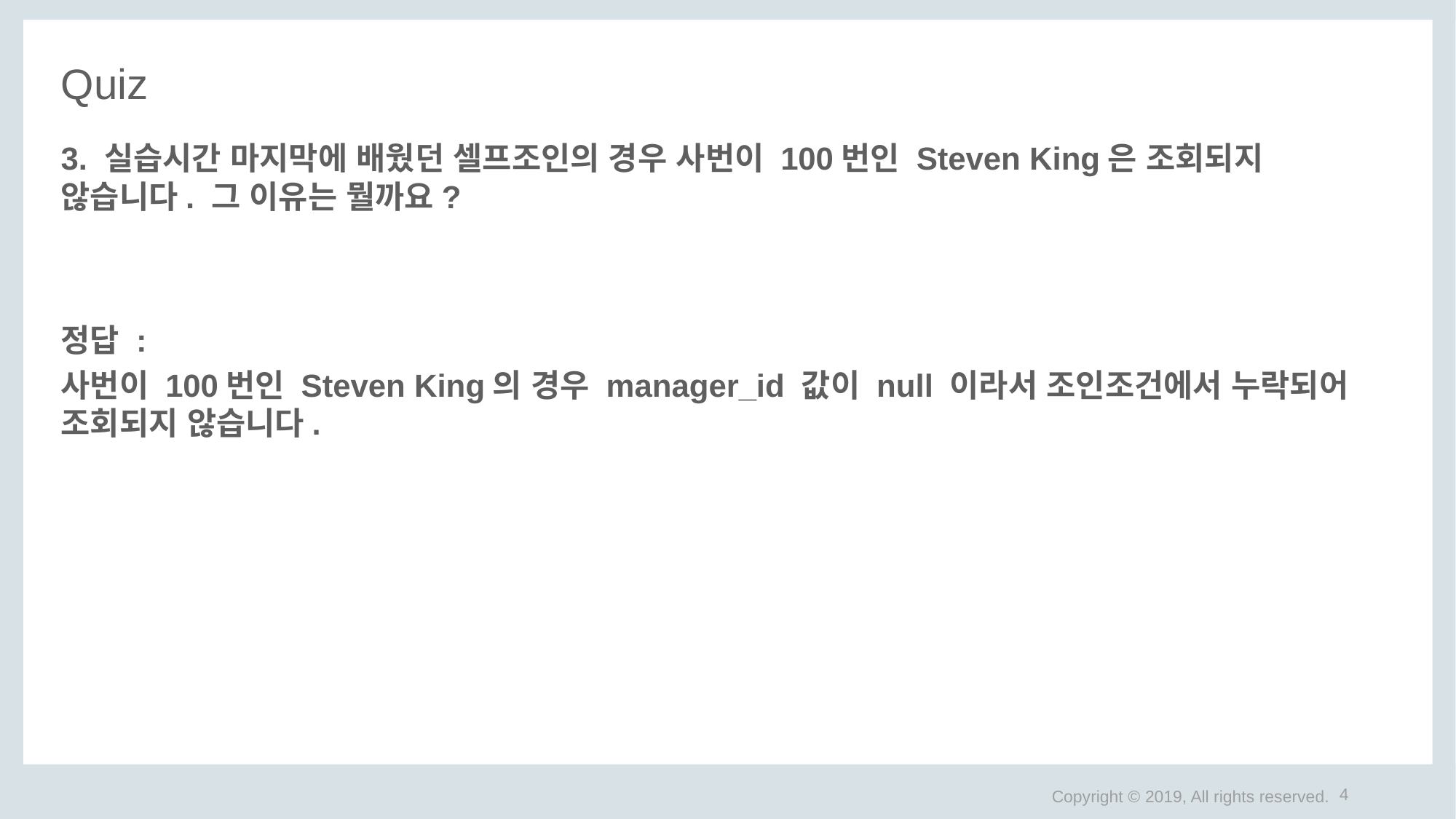

# Quiz
3. 실습시간 마지막에 배웠던 셀프조인의 경우 사번이 100번인 Steven King은 조회되지 않습니다. 그 이유는 뭘까요?

정답 :
사번이 100번인 Steven King의 경우 manager_id 값이 null 이라서 조인조건에서 누락되어 조회되지 않습니다.